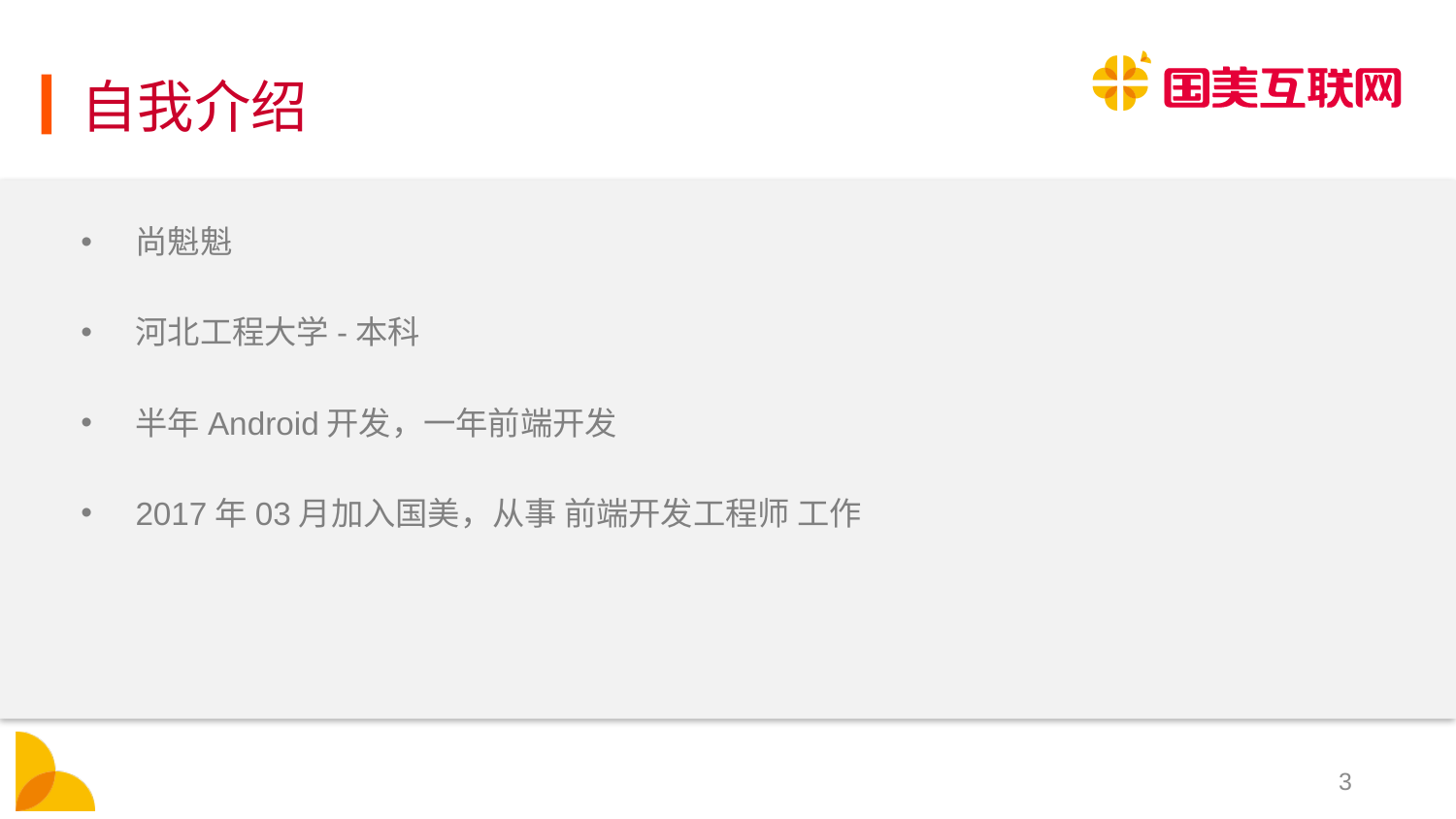

# 自我介绍

尚魁魁

河北工程大学-本科

半年Android开发，一年前端开发

2017年03月加入国美，从事 前端开发工程师 工作

3